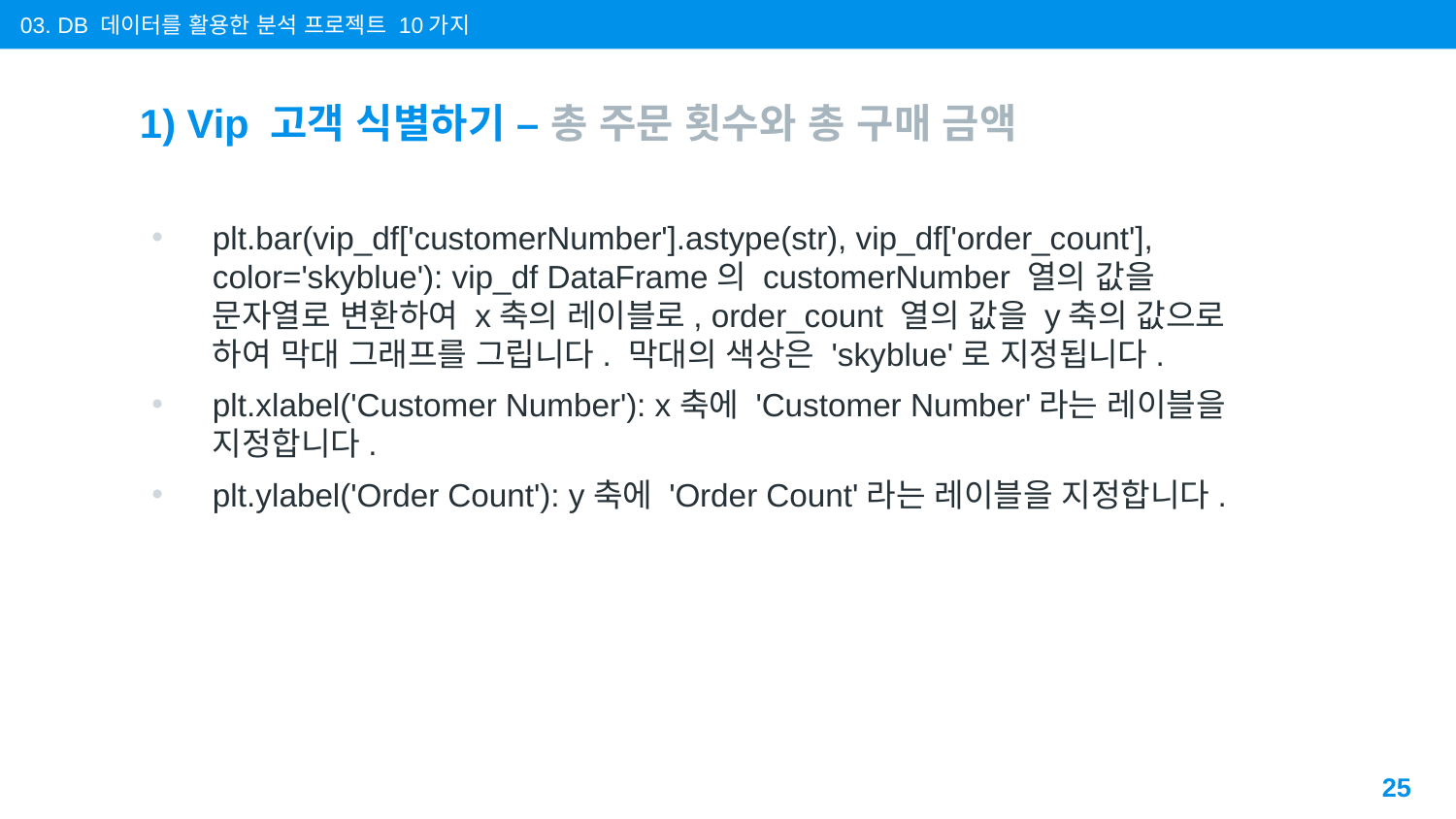

03. DB 데이터를 활용한 분석 프로젝트 10가지
# 1) Vip 고객 식별하기 – 총 주문 횟수와 총 구매 금액
plt.bar(vip_df['customerNumber'].astype(str), vip_df['order_count'], color='skyblue'): vip_df DataFrame의 customerNumber 열의 값을 문자열로 변환하여 x축의 레이블로, order_count 열의 값을 y축의 값으로 하여 막대 그래프를 그립니다. 막대의 색상은 'skyblue'로 지정됩니다.
plt.xlabel('Customer Number'): x축에 'Customer Number'라는 레이블을 지정합니다.
plt.ylabel('Order Count'): y축에 'Order Count'라는 레이블을 지정합니다.
25